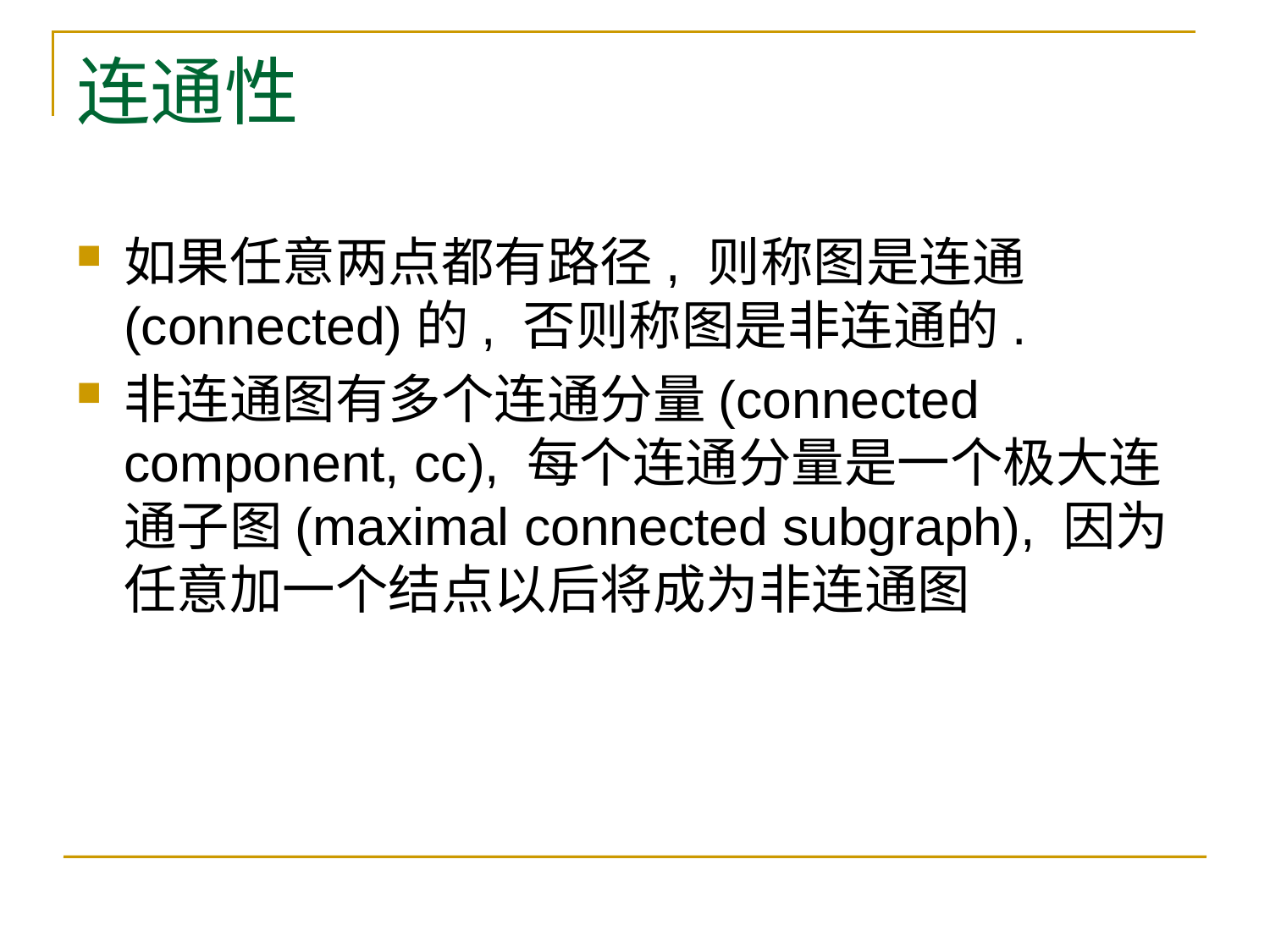

# 连通性
如果任意两点都有路径, 则称图是连通(connected)的, 否则称图是非连通的.
非连通图有多个连通分量(connected component, cc), 每个连通分量是一个极大连通子图(maximal connected subgraph), 因为任意加一个结点以后将成为非连通图